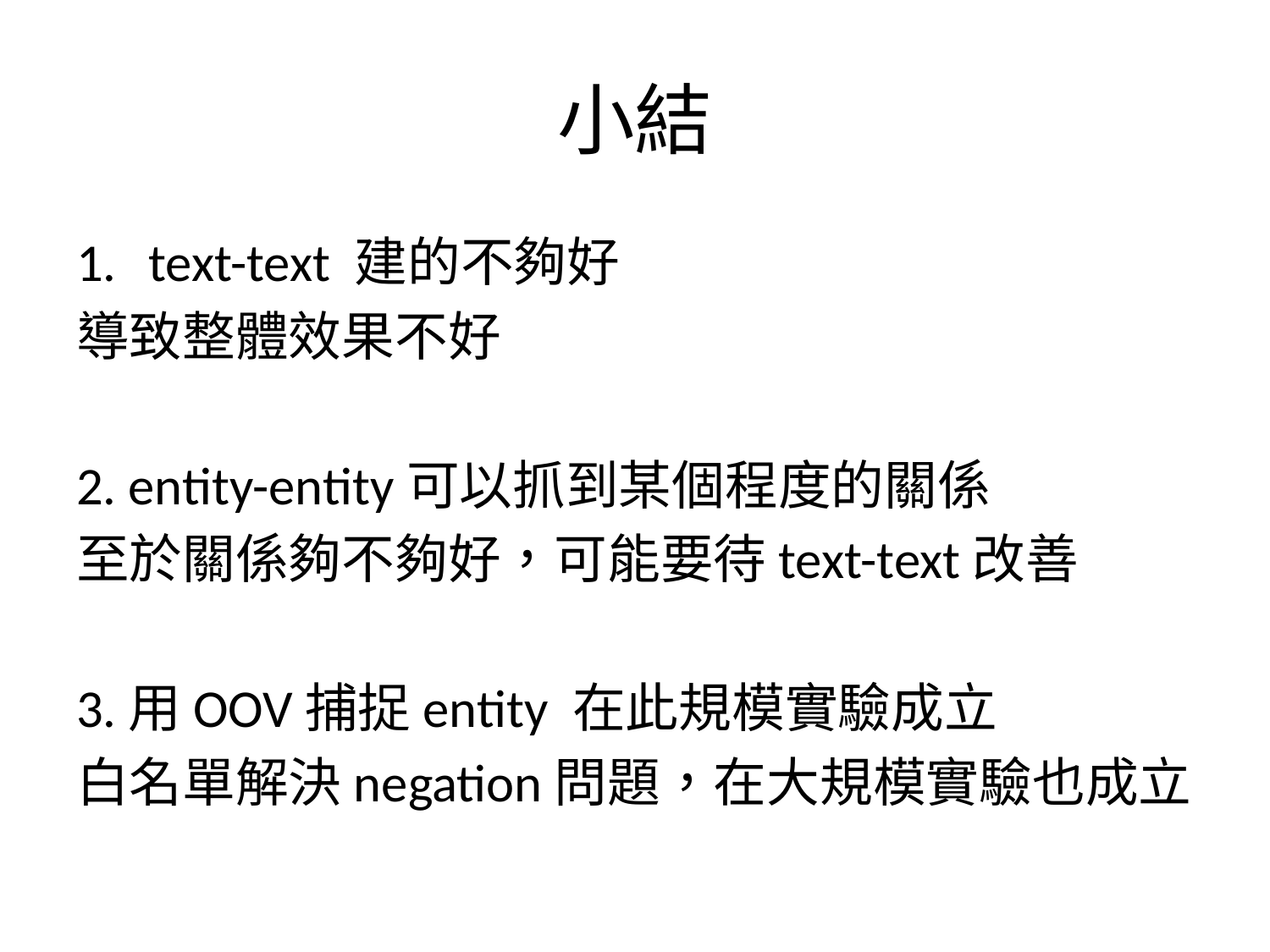

# 小結
text-text 建的不夠好
導致整體效果不好

2. entity-entity可以抓到某個程度的關係
至於關係夠不夠好，可能要待text-text改善

3.用OOV捕捉entity 在此規模實驗成立
白名單解決negation問題，在大規模實驗也成立